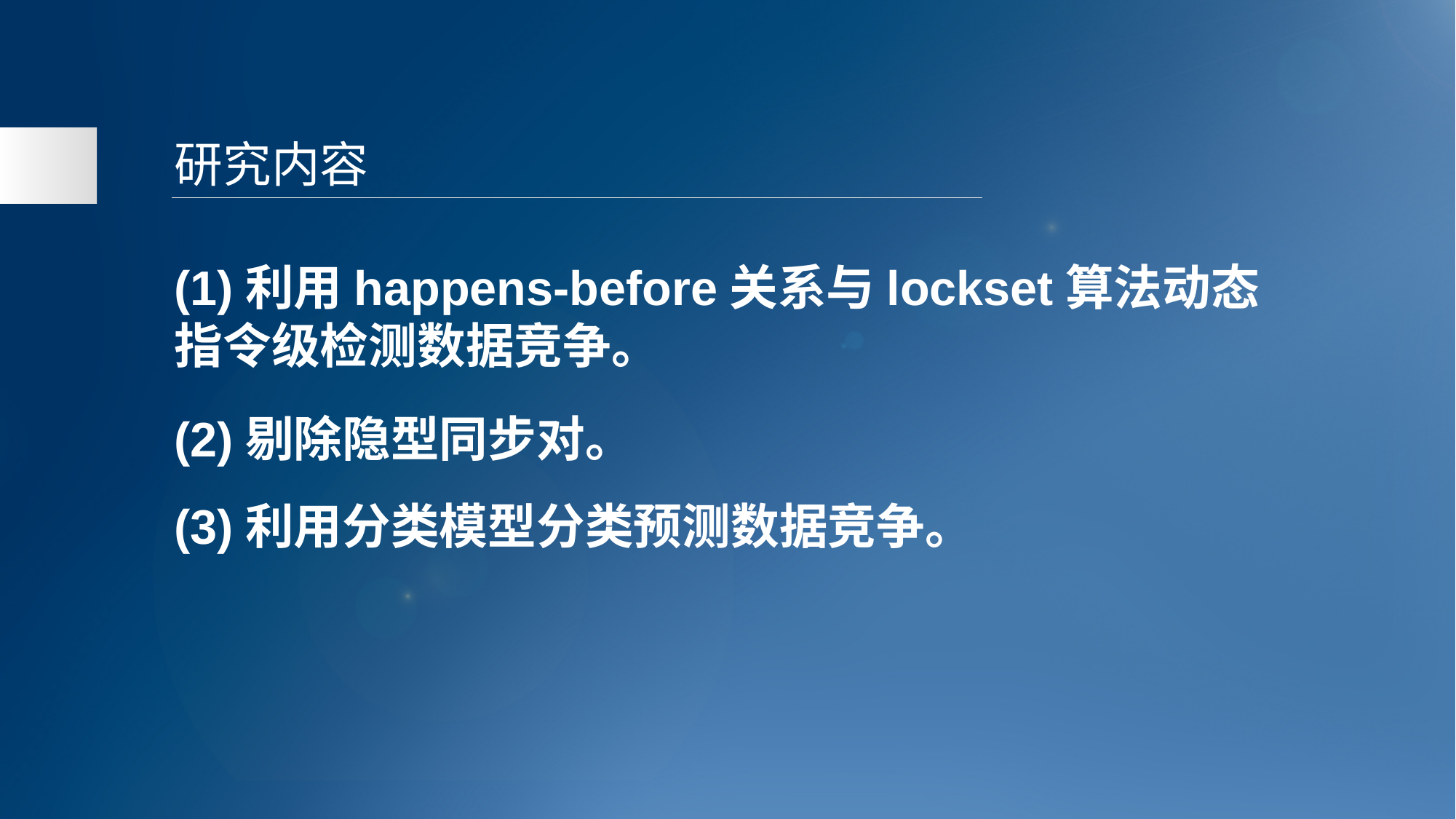

研究内容
(1)利用happens-before关系与lockset算法动态指令级检测数据竞争。
(2)剔除隐型同步对。
(3)利用分类模型分类预测数据竞争。